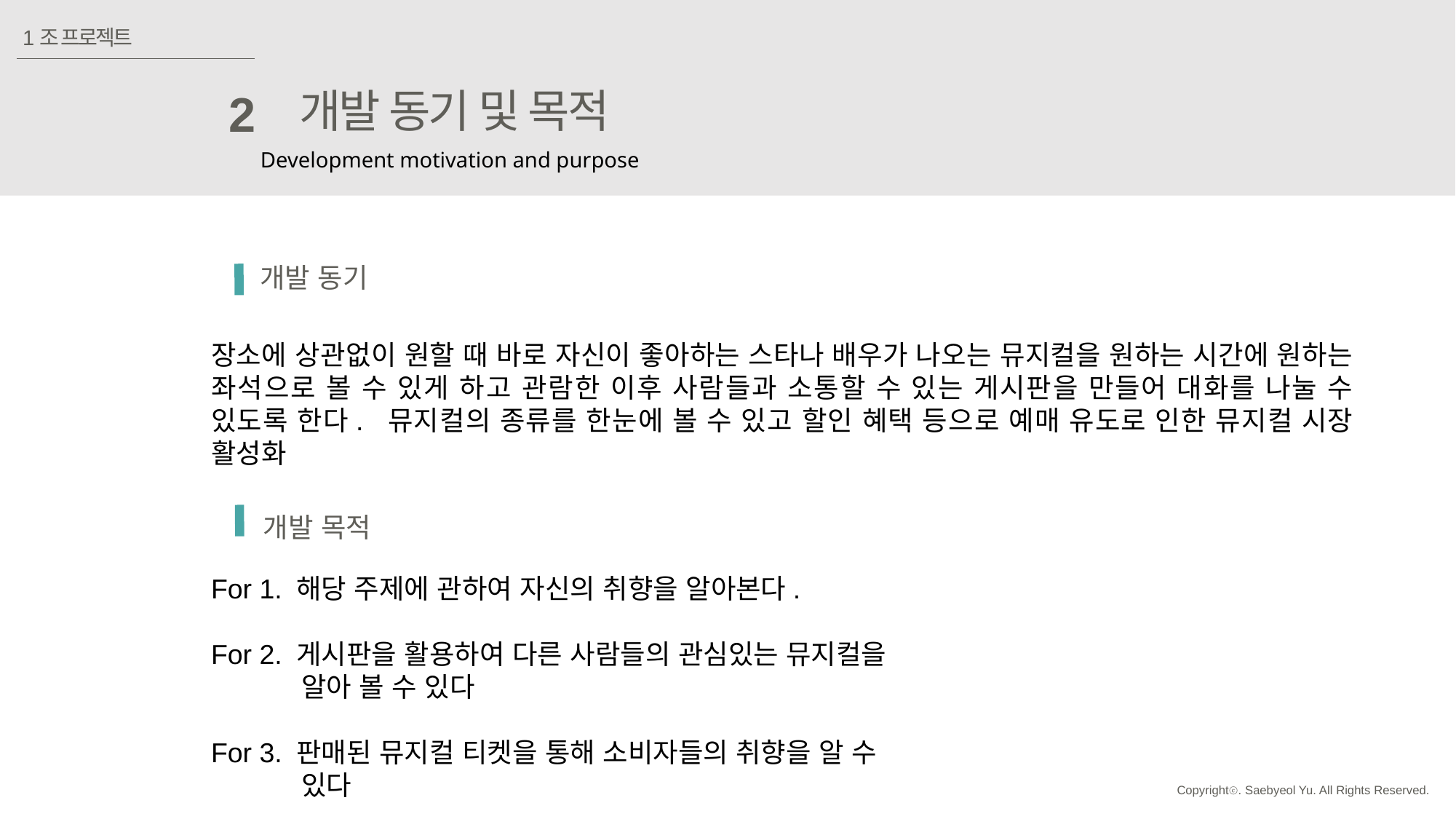

1조 프로젝트
개발 동기 및 목적
2
Development motivation and purpose

개발 동기

장소에 상관없이 원할 때 바로 자신이 좋아하는 스타나 배우가 나오는 뮤지컬을 원하는 시간에 원하는 좌석으로 볼 수 있게 하고 관람한 이후 사람들과 소통할 수 있는 게시판을 만들어 대화를 나눌 수 있도록 한다.  뮤지컬의 종류를 한눈에 볼 수 있고 할인 혜택 등으로 예매 유도로 인한 뮤지컬 시장 활성화
개발 목적

For 1. 해당 주제에 관하여 자신의 취향을 알아본다.

For 2. 게시판을 활용하여 다른 사람들의 관심있는 뮤지컬을
           알아 볼 수 있다

For 3. 판매된 뮤지컬 티켓을 통해 소비자들의 취향을 알 수
           있다